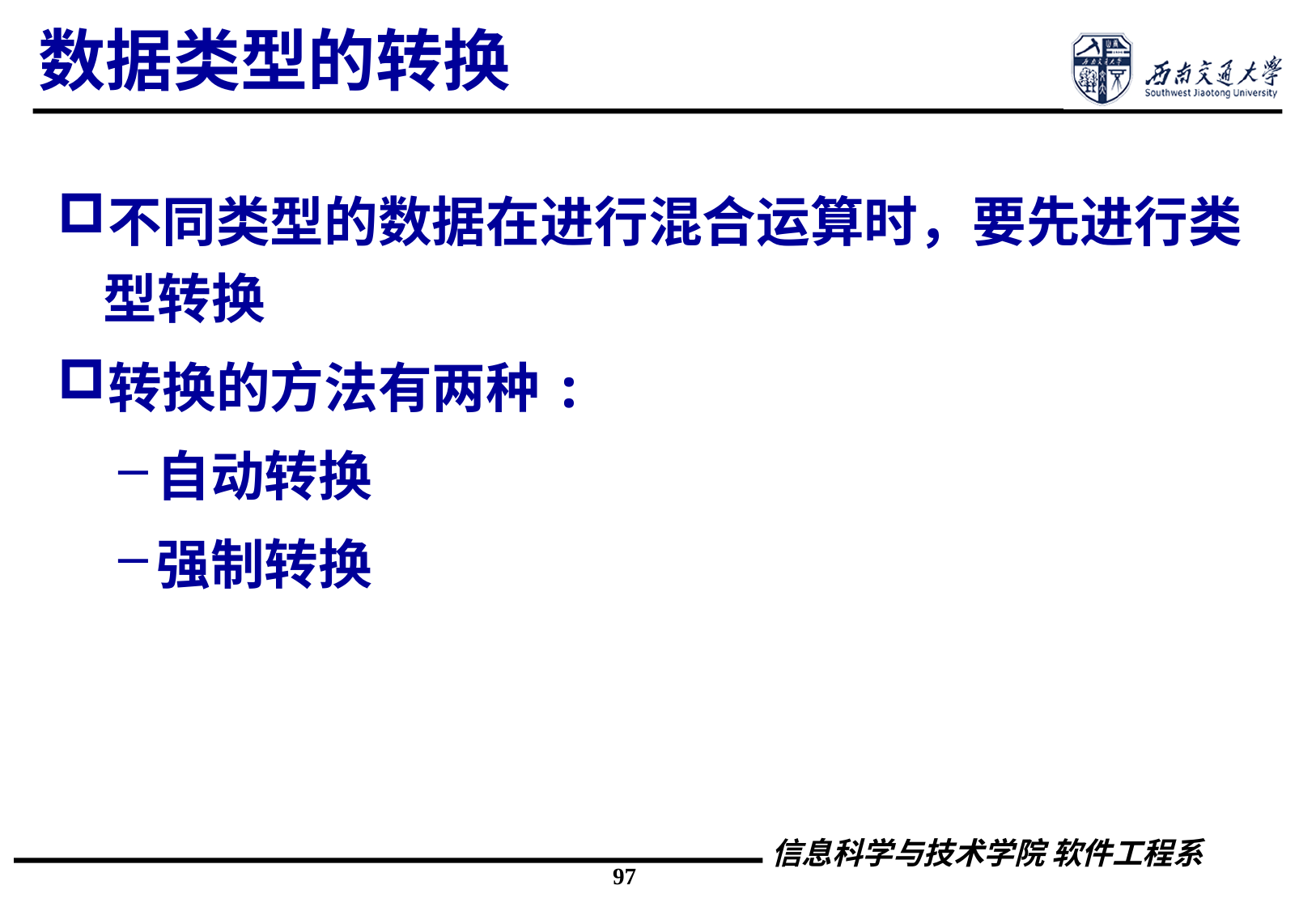

# 数据类型的转换
不同类型的数据在进行混合运算时，要先进行类型转换
转换的方法有两种:
自动转换
强制转换
97